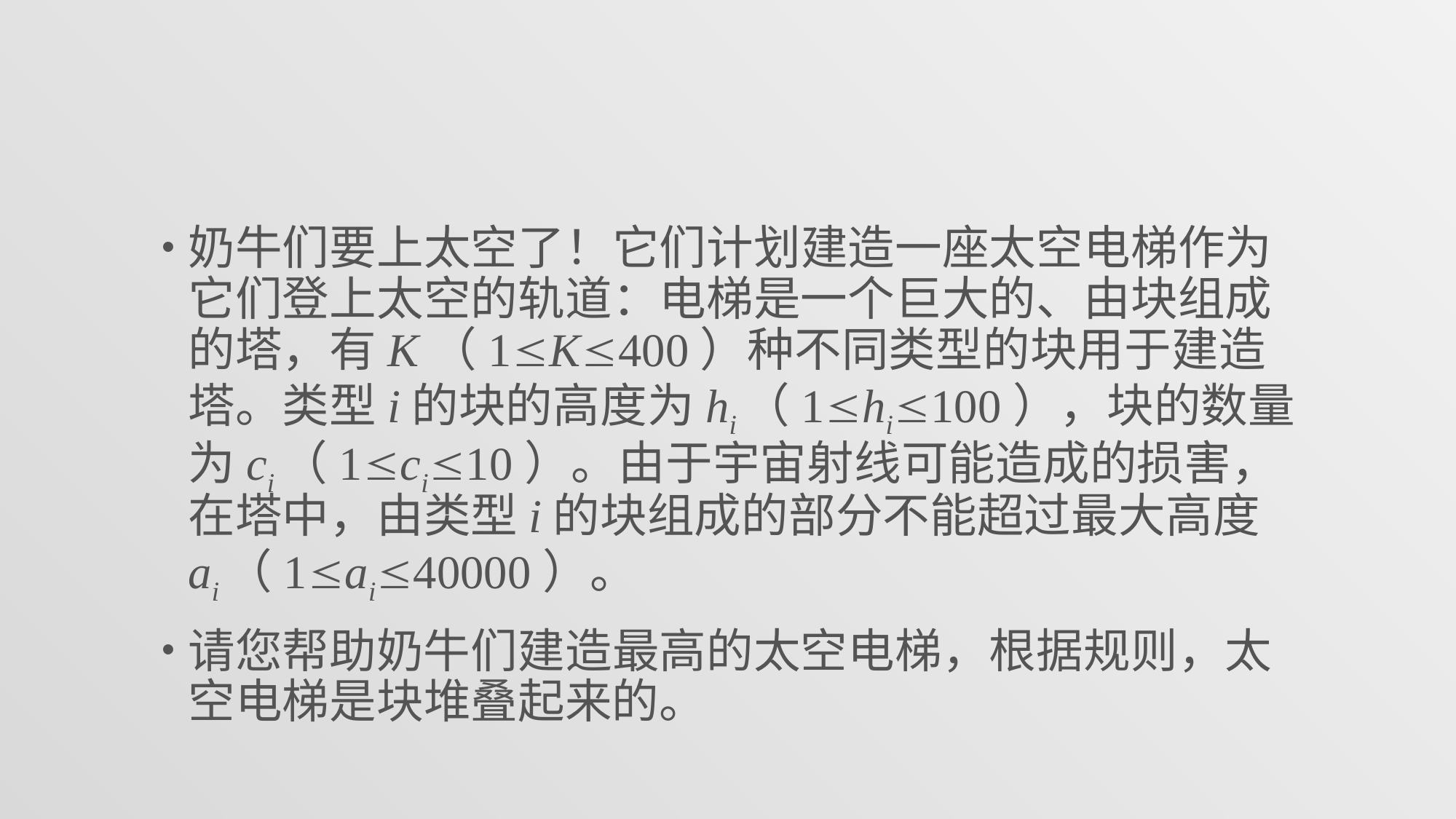

#
奶牛们要上太空了！它们计划建造一座太空电梯作为它们登上太空的轨道：电梯是一个巨大的、由块组成的塔，有K（1≤K≤400）种不同类型的块用于建造塔。类型i的块的高度为hi（1≤hi≤100），块的数量为ci（1≤ci≤10）。由于宇宙射线可能造成的损害，在塔中，由类型i的块组成的部分不能超过最大高度ai（1≤ai≤40000）。
请您帮助奶牛们建造最高的太空电梯，根据规则，太空电梯是块堆叠起来的。